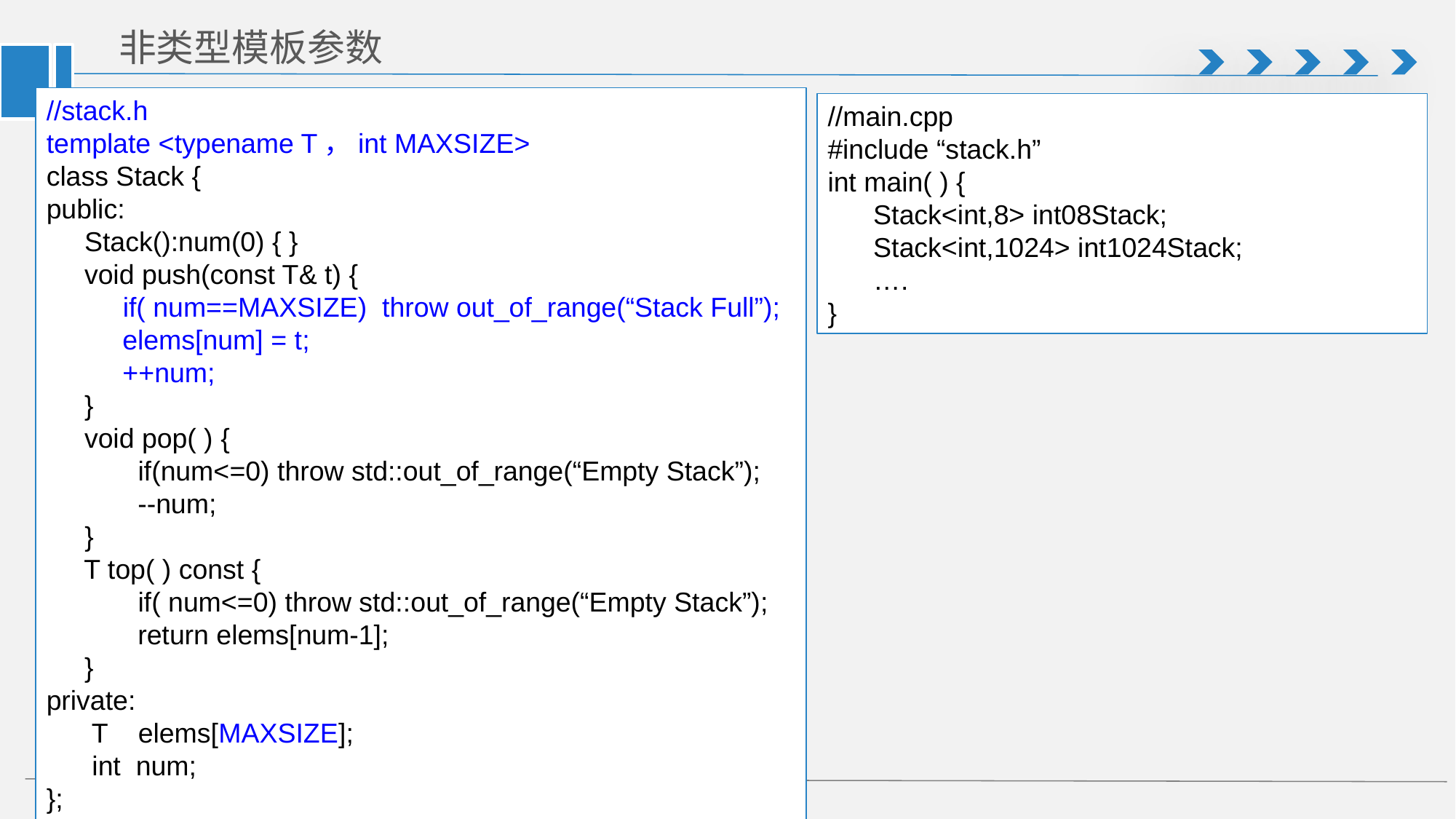

# 非类型模板参数
//stack.h
template <typename T，int MAXSIZE>
class Stack {
public:
     Stack():num(0) { }
     void push(const T& t) {
          if( num==MAXSIZE)  throw out_of_range(“Stack Full”);
          elems[num] = t;
          ++num;
     }
     void pop( ) {
            if(num<=0) throw std::out_of_range(“Empty Stack”);
            --num;
     }
     T top( ) const {
            if( num<=0) throw std::out_of_range(“Empty Stack”);
            return elems[num-1];
     }
private:
      T    elems[MAXSIZE];
      int  num;
};
//main.cpp
#include “stack.h”
int main( ) {
      Stack<int,8> int08Stack;
      Stack<int,1024> int1024Stack;
      ….
}